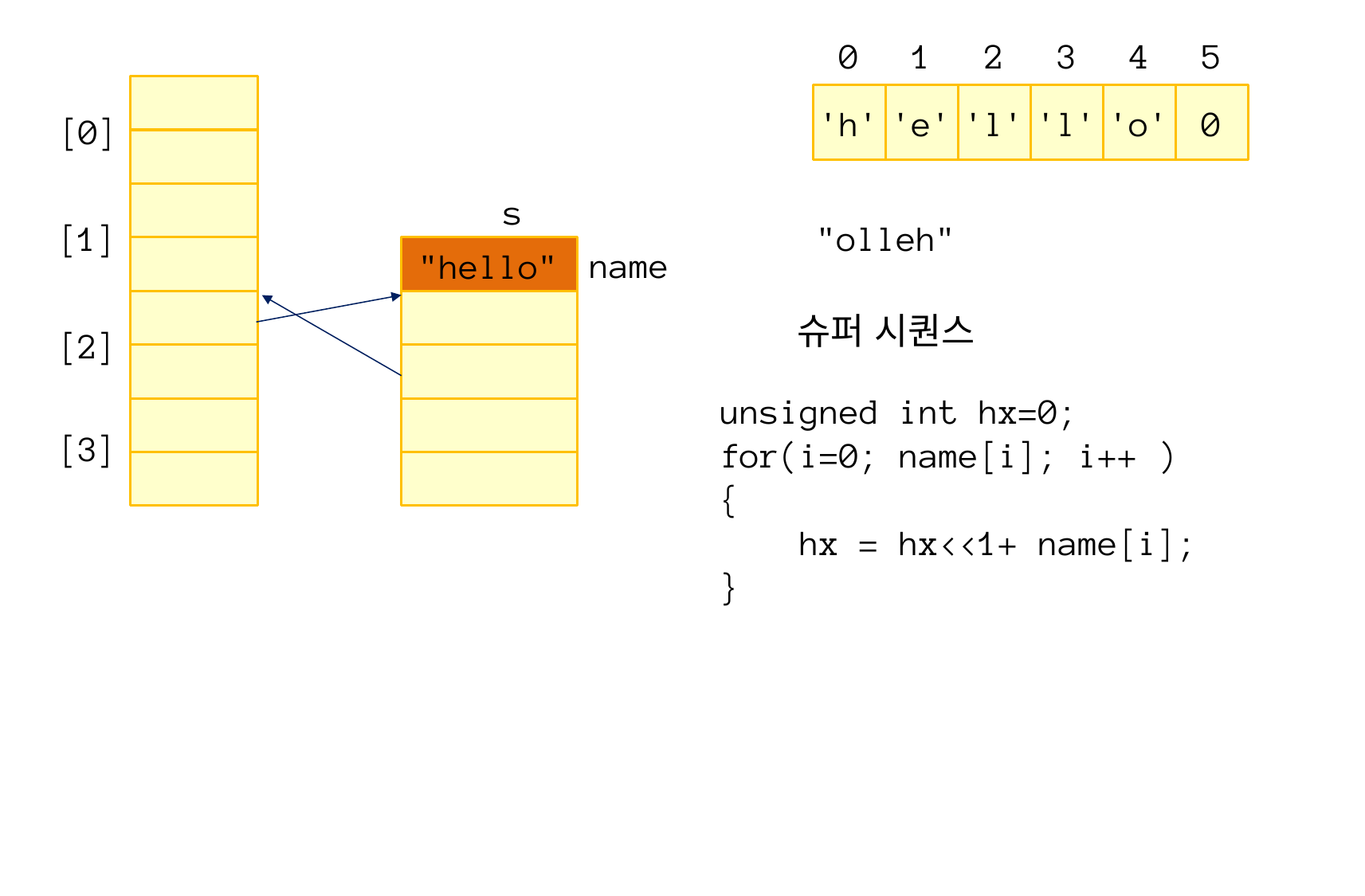

5
4
3
2
1
0

0
'o'
'l'
'l'
'e'
'h'
[0]

s

[1]
"olleh"
name
"hello"

슈퍼 시퀀스
[2]

unsigned int hx=0;
for(i=0; name[i]; i++ )
{
    hx = hx<<1+ name[i];
}

[3]